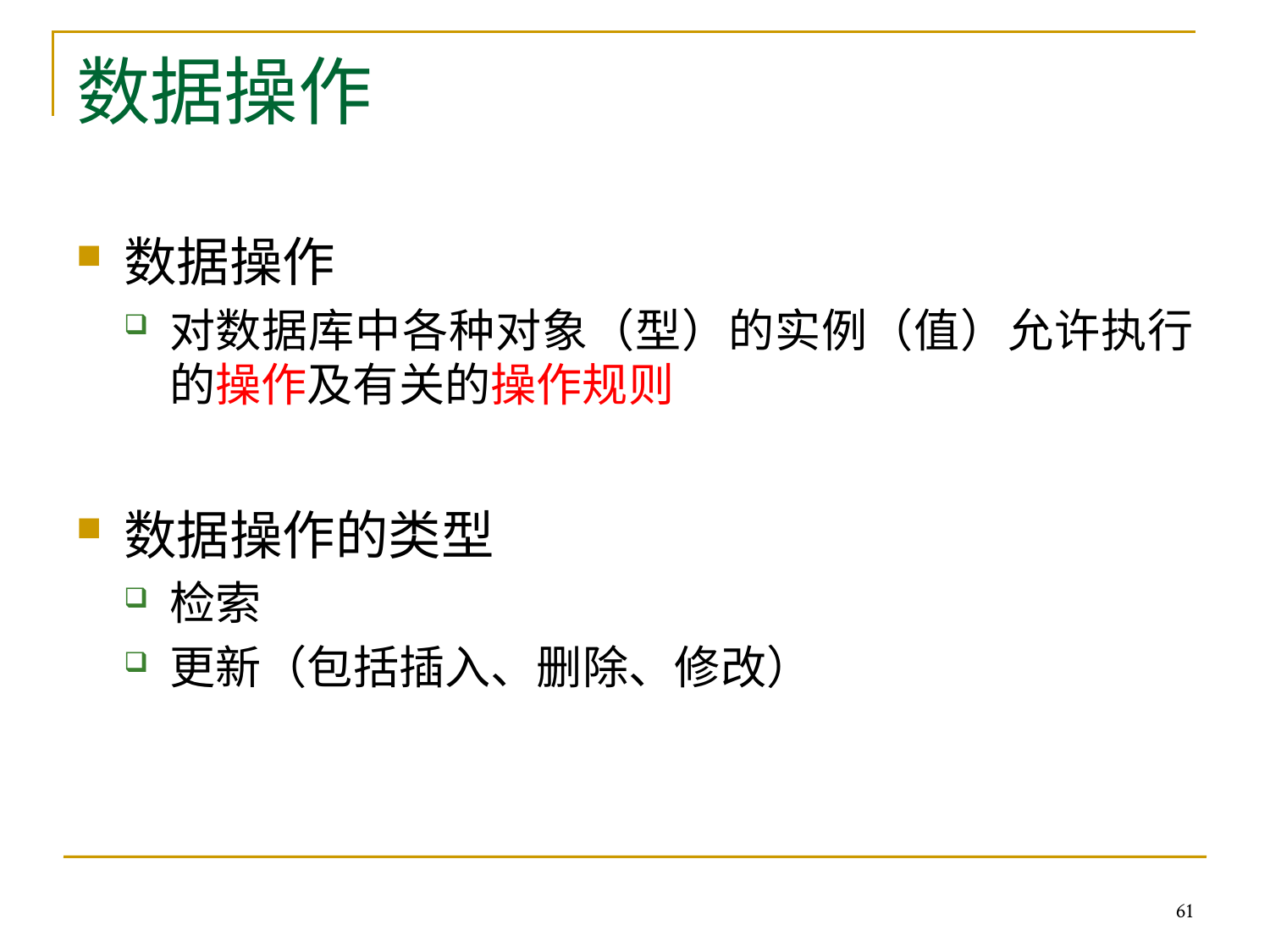

# 数据操作
数据操作
对数据库中各种对象（型）的实例（值）允许执行的操作及有关的操作规则

数据操作的类型
检索
更新（包括插入、删除、修改）
61